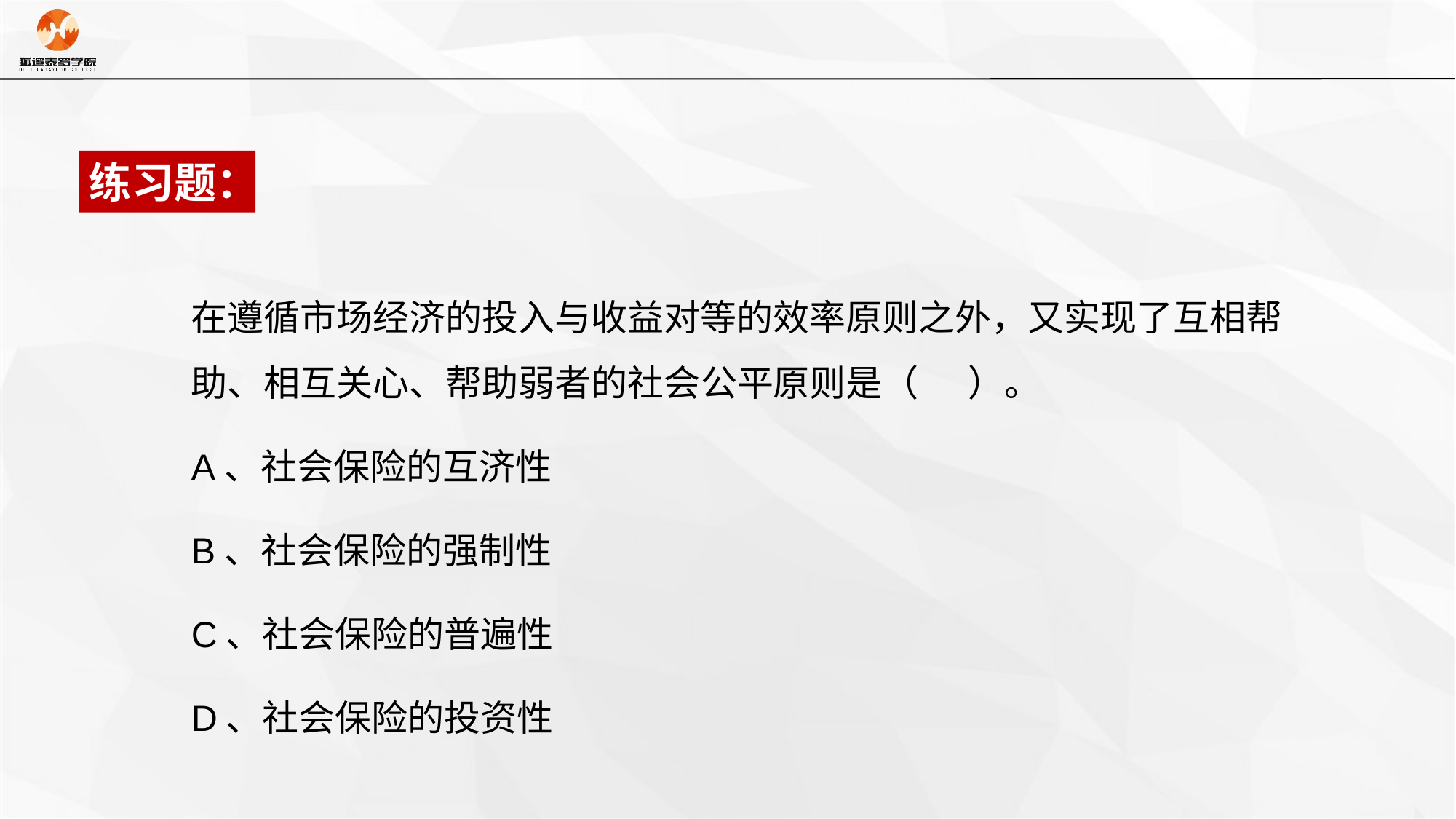

练习题：
在遵循市场经济的投入与收益对等的效率原则之外，又实现了互相帮助、相互关心、帮助弱者的社会公平原则是（      ）。
A、社会保险的互济性
B、社会保险的强制性
C、社会保险的普遍性
D、社会保险的投资性